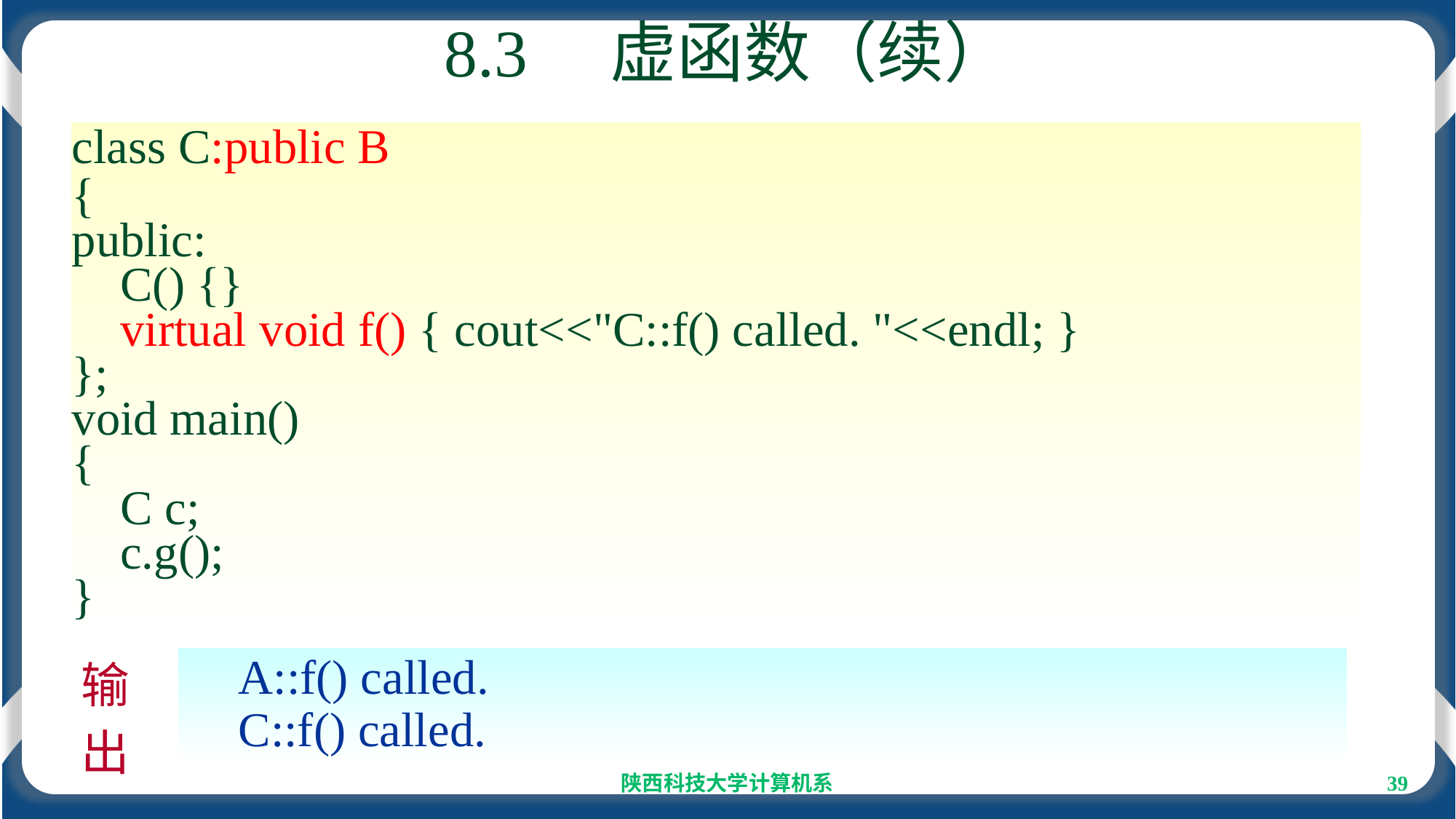

# 8.3　虚函数（续）
class C:public B
{
public:
    C() {}
    virtual void f() { cout<<"C::f() called. "<<endl; }
};
void main()
{
    C c;
    c.g();
}
　A::f() called.
　C::f() called.
输
出
陕西科技大学计算机系
39